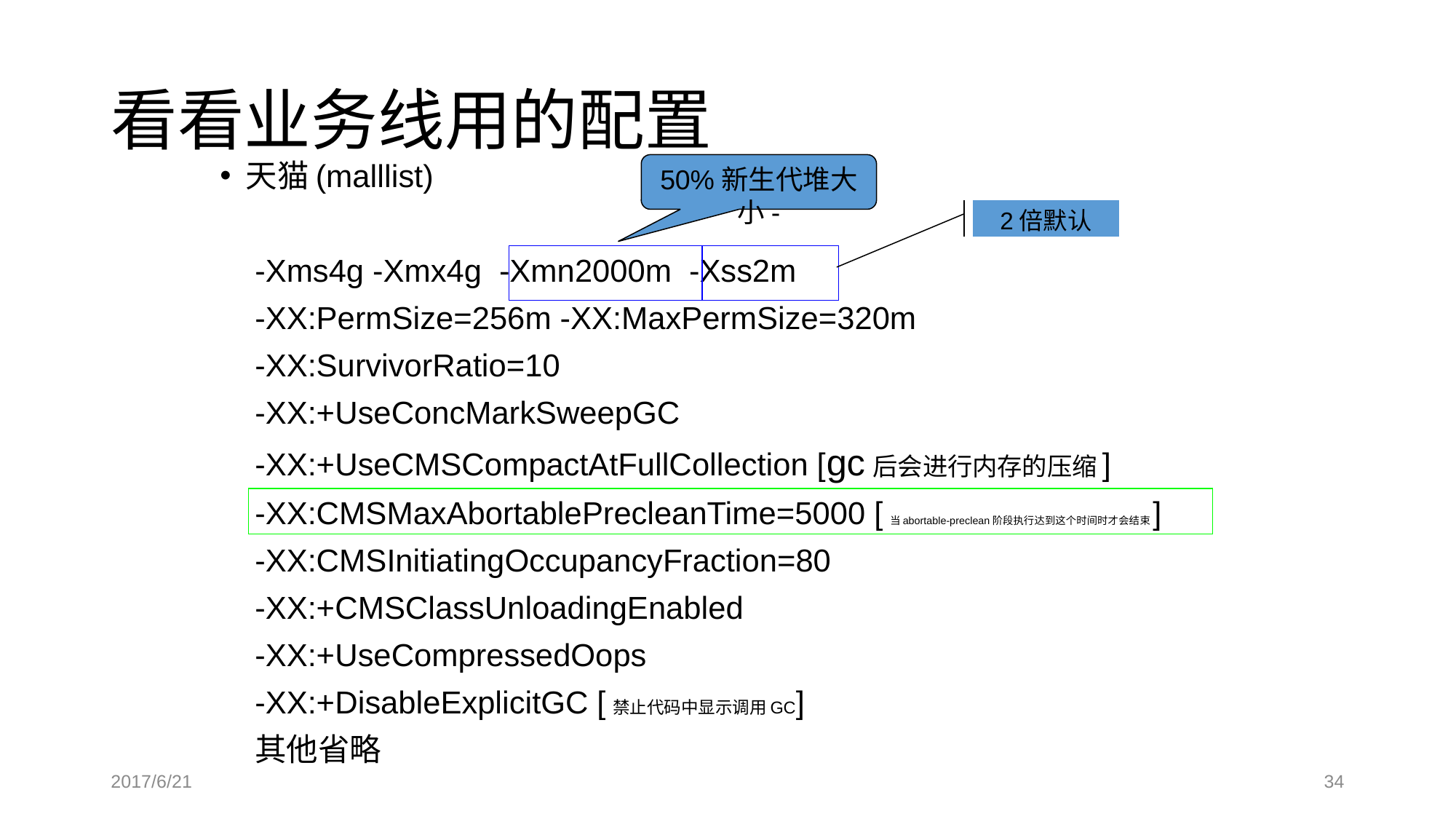

# 看看业务线用的配置
天猫(malllist)

    -Xms4g -Xmx4g  -Xmn2000m  -Xss2m
    -XX:PermSize=256m -XX:MaxPermSize=320m
    -XX:SurvivorRatio=10
    -XX:+UseConcMarkSweepGC
    -XX:+UseCMSCompactAtFullCollection [gc后会进行内存的压缩]
    -XX:CMSMaxAbortablePrecleanTime=5000 [当abortable-preclean阶段执行达到这个时间时才会结束]
    -XX:CMSInitiatingOccupancyFraction=80
    -XX:+CMSClassUnloadingEnabled
    -XX:+UseCompressedOops
    -XX:+DisableExplicitGC [禁止代码中显示调用GC]
    其他省略
50%新生代堆大小-
2倍默认

2017/6/21
34